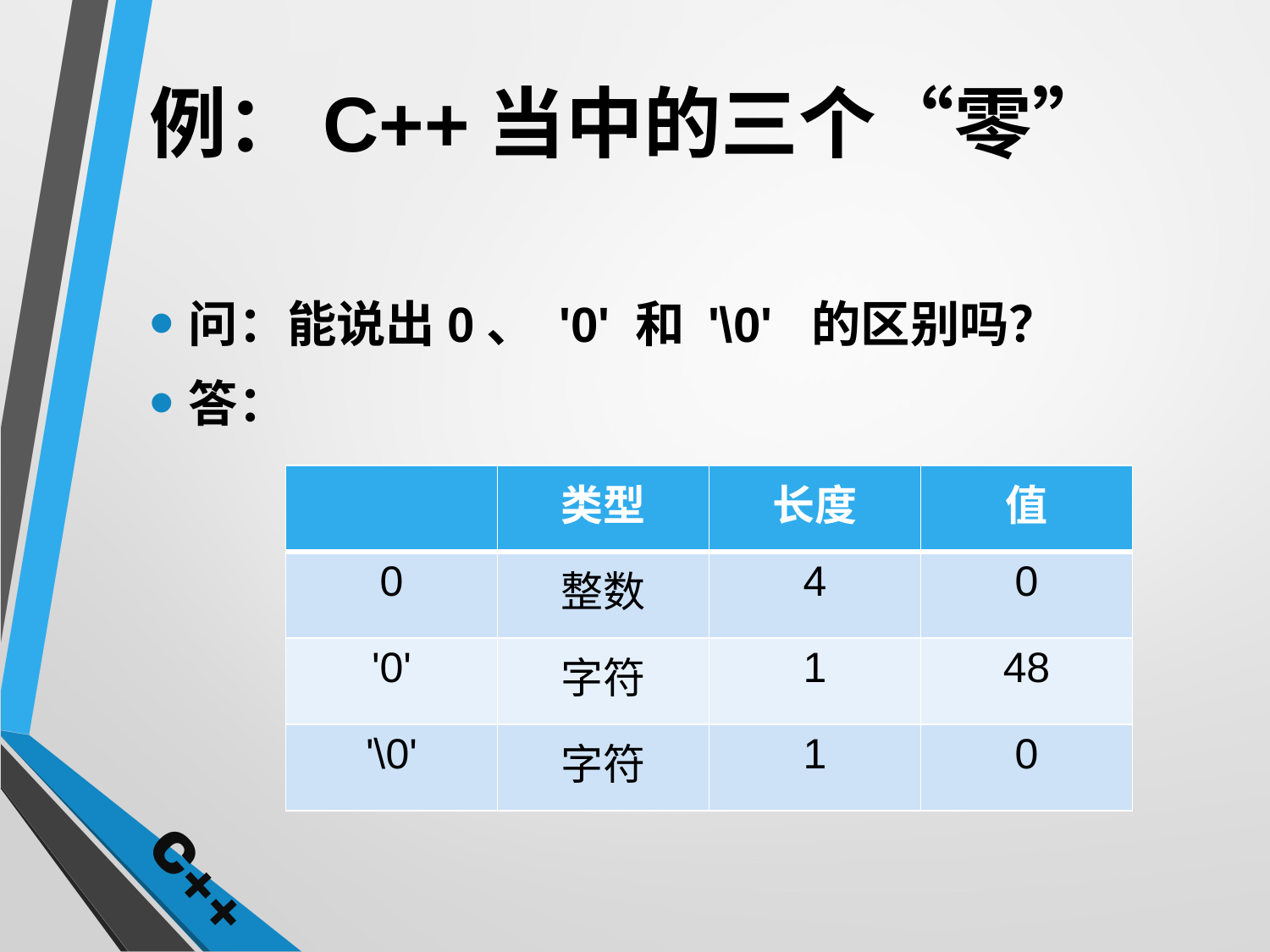

# 例：C++当中的三个“零”
问：能说出0、 '0' 和 '\0'  的区别吗？
答：

|  | 类型 | 长度 | 值 |
| --- | --- | --- | --- |
| 0 | 整数 | 4 | 0 |
| '0' | 字符 | 1 | 48 |
| '\0' | 字符 | 1 | 0 |